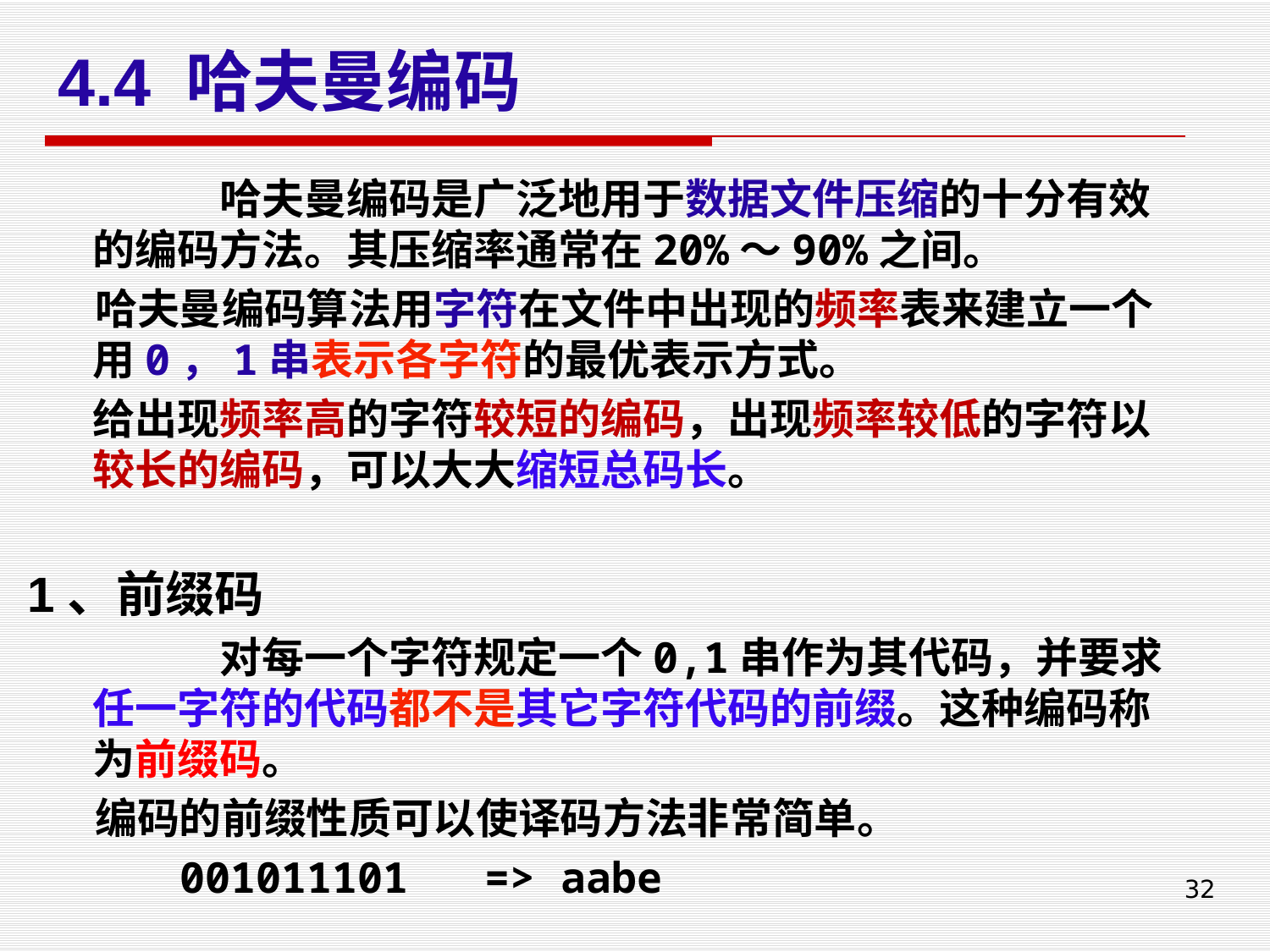

# 4.4 哈夫曼编码
		哈夫曼编码是广泛地用于数据文件压缩的十分有效的编码方法。其压缩率通常在20%～90%之间。
      哈夫曼编码算法用字符在文件中出现的频率表来建立一个用0，1串表示各字符的最优表示方式。
   	给出现频率高的字符较短的编码，出现频率较低的字符以较长的编码，可以大大缩短总码长。

1、前缀码
		对每一个字符规定一个0,1串作为其代码，并要求任一字符的代码都不是其它字符代码的前缀。这种编码称为前缀码。
      编码的前缀性质可以使译码方法非常简单。
      001011101   => aabe

32
|  | a | b | c | d | e | f |
| --- | --- | --- | --- | --- | --- | --- |
| 频率（千次） | 45 | 13 | 12 | 16 | 9 | 5 |
| 定长码 | 000 | 001 | 010 | 011 | 100 | 101 |
| 变长码 | 0 | 101 | 100 | 111 | 1101 | 1100 |